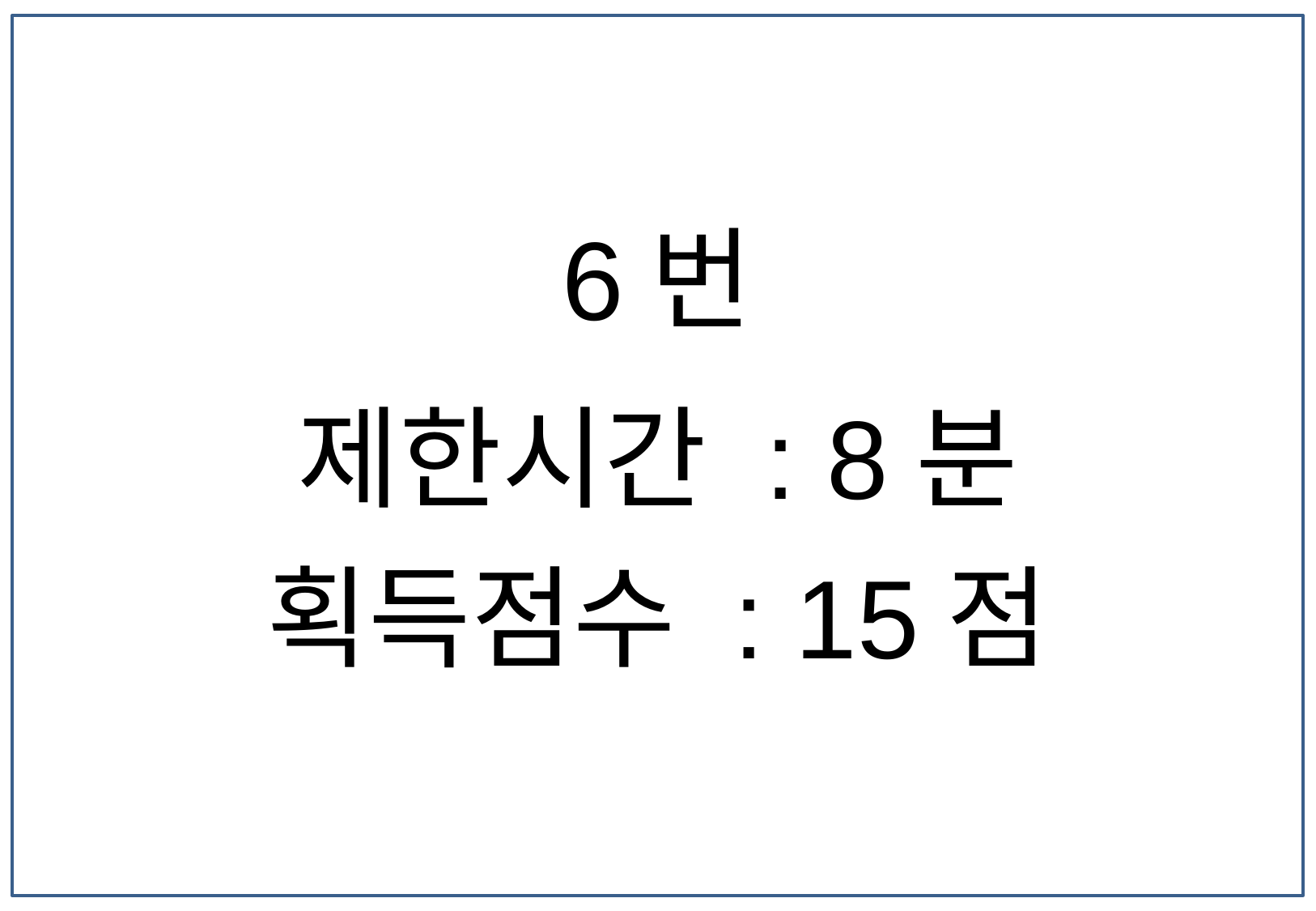

6번
제한시간 : 8분
획득점수 : 15점